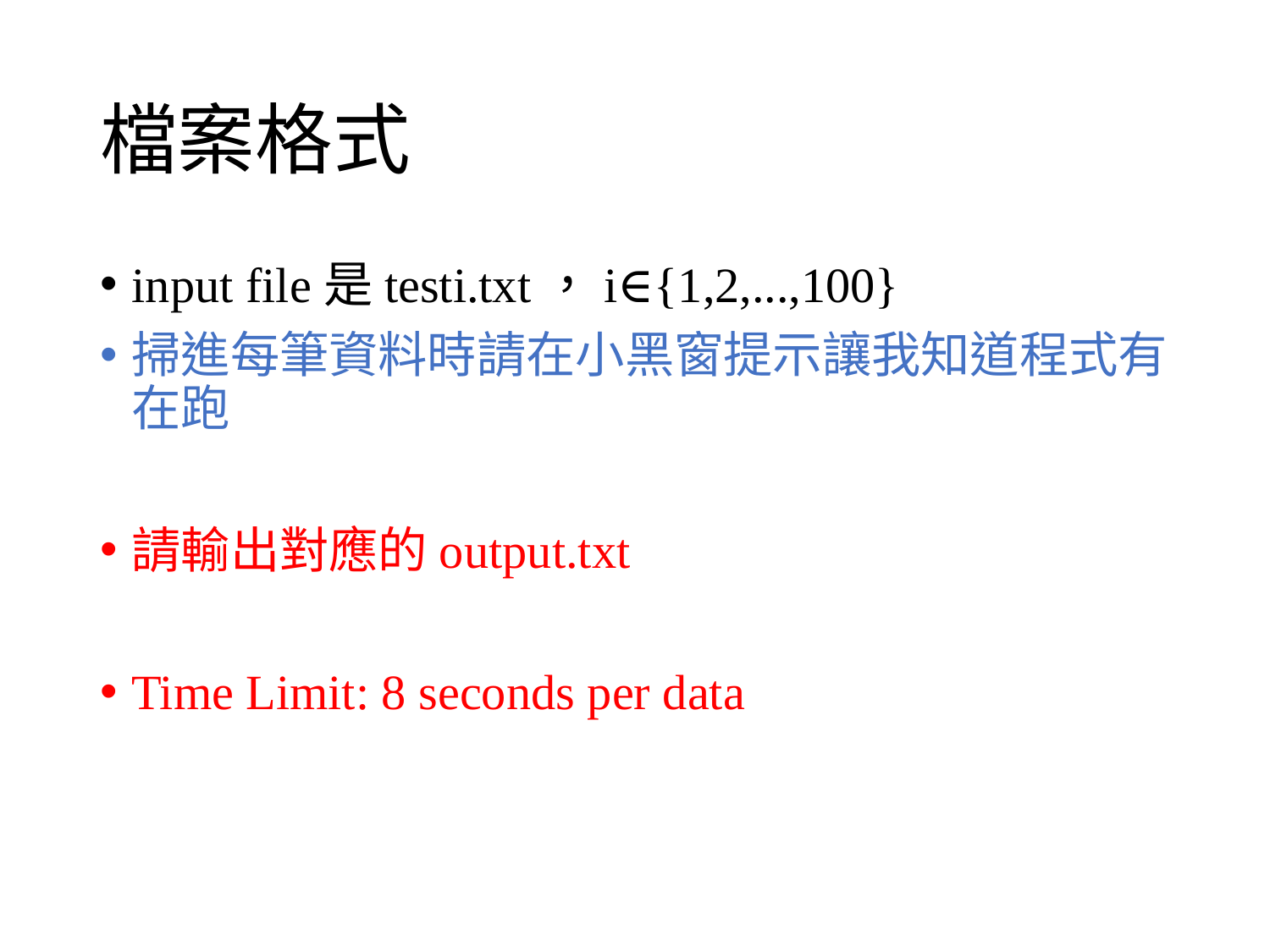

# 檔案格式
input file是testi.txt，i∈{1,2,...,100}
掃進每筆資料時請在小黑窗提示讓我知道程式有在跑

請輸出對應的output.txt

Time Limit: 8 seconds per data